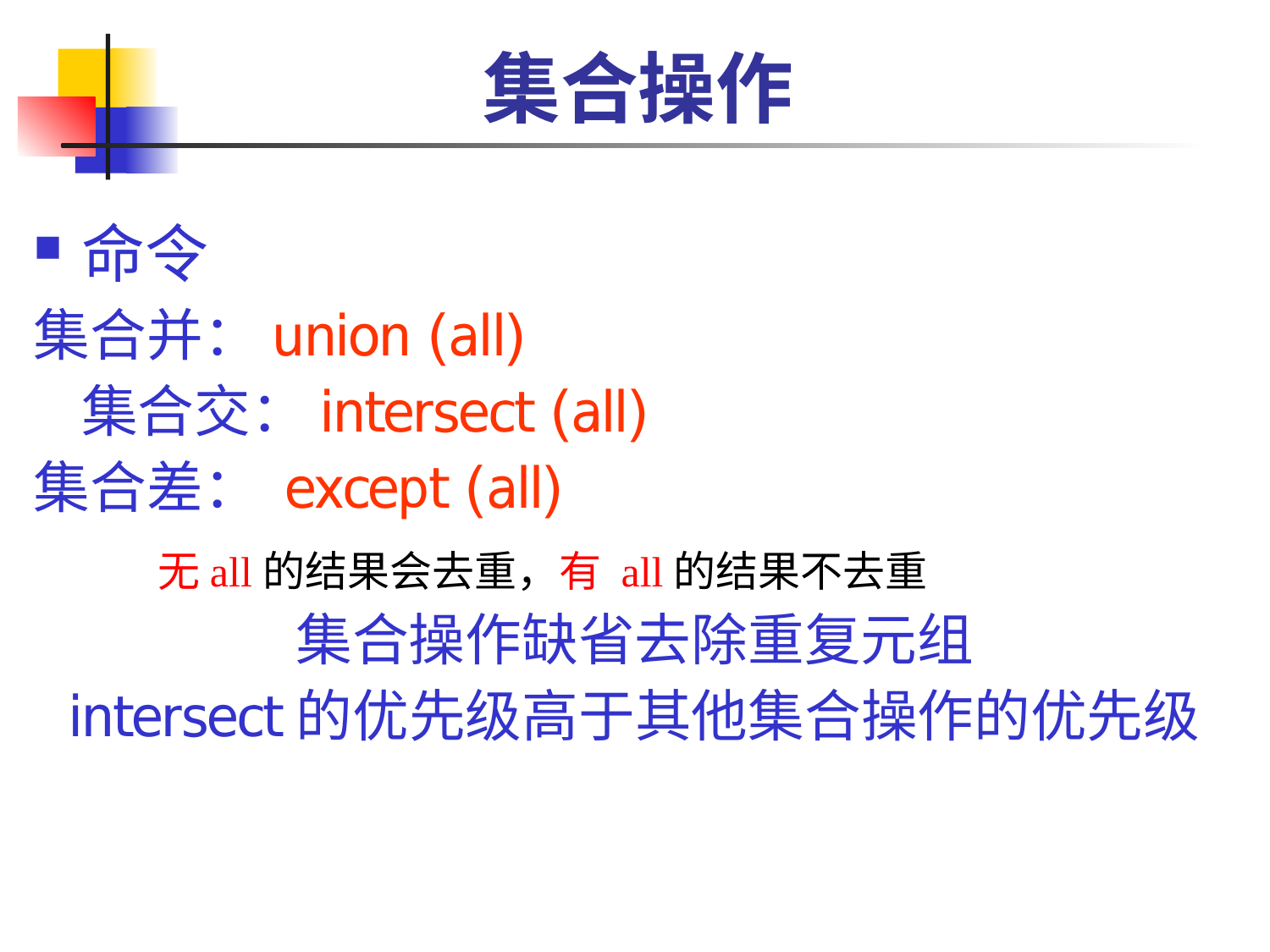

# 集合操作
命令
集合并：union (all)
	集合交：intersect (all)
集合差： except (all)

集合操作缺省去除重复元组
intersect的优先级高于其他集合操作的优先级

无all的结果会去重，有 all的结果不去重